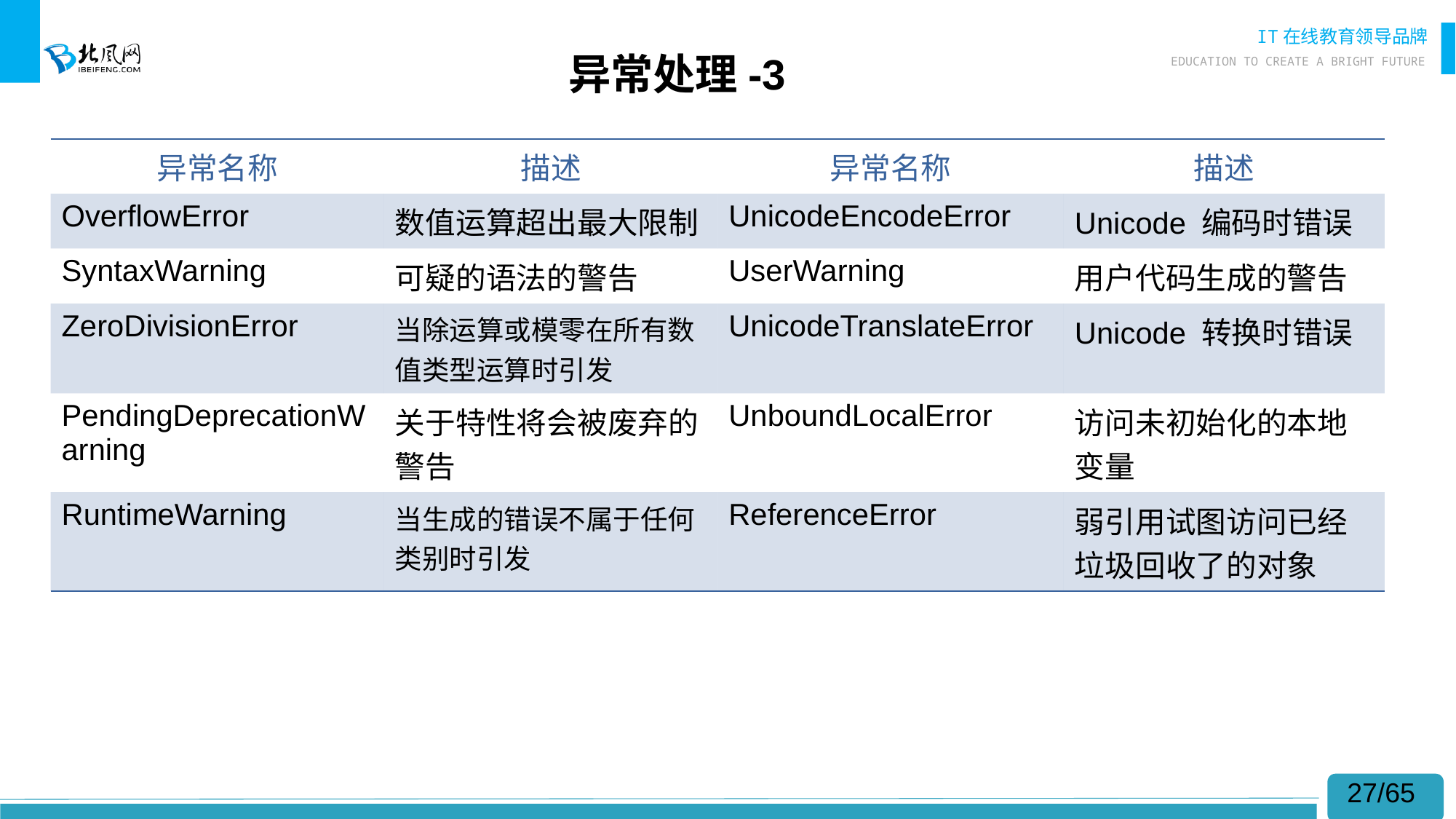

# 异常处理-3
| 异常名称 | 描述 | 异常名称 | 描述 |
| --- | --- | --- | --- |
| OverflowError | 数值运算超出最大限制 | UnicodeEncodeError | Unicode 编码时错误 |
| SyntaxWarning | 可疑的语法的警告 | UserWarning | 用户代码生成的警告 |
| ZeroDivisionError | 当除运算或模零在所有数值类型运算时引发 | UnicodeTranslateError | Unicode 转换时错误 |
| PendingDeprecationWarning | 关于特性将会被废弃的警告 | UnboundLocalError | 访问未初始化的本地变量 |
| RuntimeWarning | 当生成的错误不属于任何类别时引发 | ReferenceError | 弱引用试图访问已经垃圾回收了的对象 |